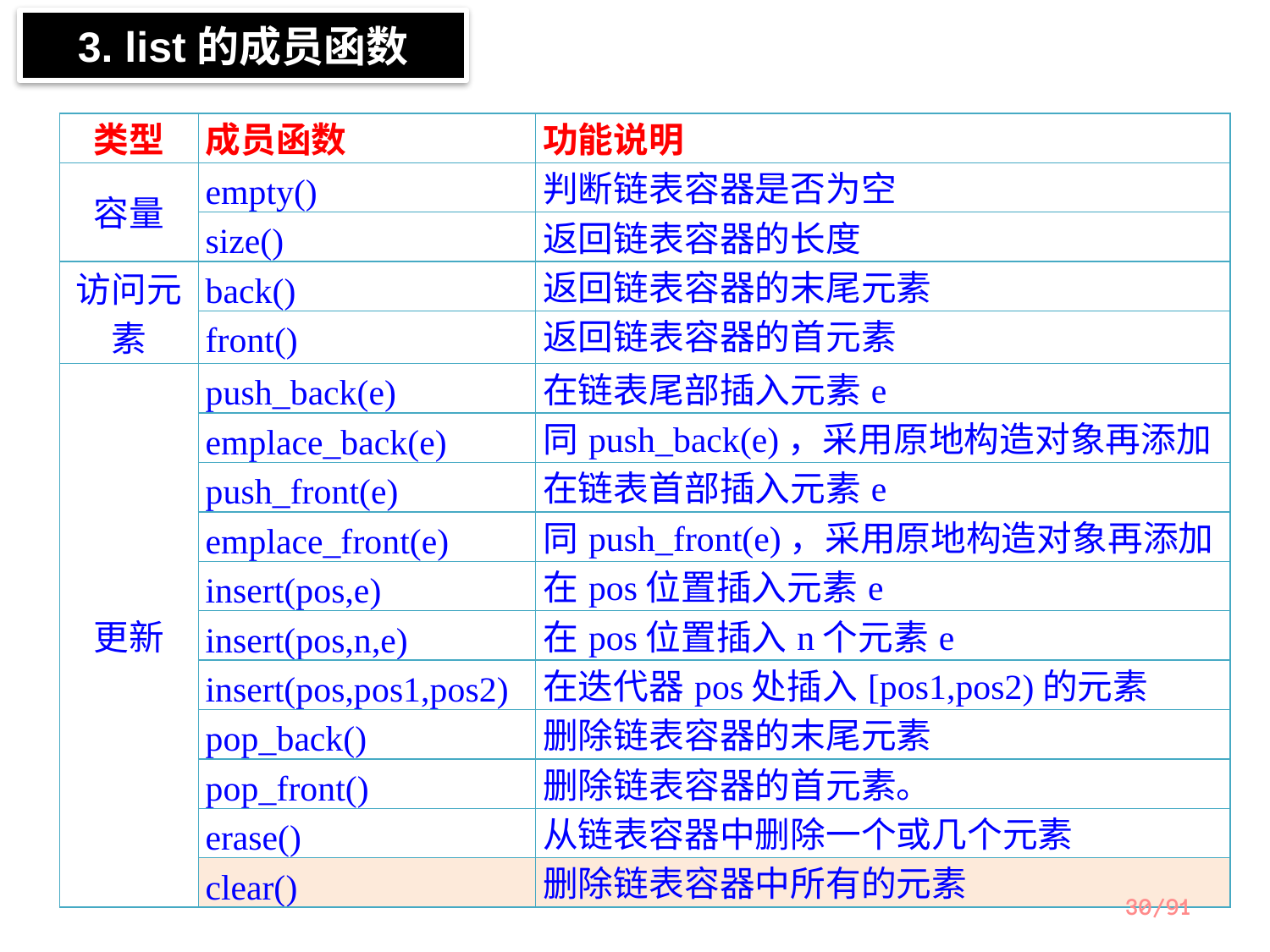

3. list的成员函数
| 类型 | 成员函数 | 功能说明 |
| --- | --- | --- |
| 容量 | empty() | 判断链表容器是否为空 |
|  | size() | 返回链表容器的长度 |
| 访问元素 | back() | 返回链表容器的末尾元素 |
|  | front() | 返回链表容器的首元素 |
| 更新 | push\_back(e) | 在链表尾部插入元素e |
|  | emplace\_back(e) | 同push\_back(e)，采用原地构造对象再添加 |
|  | push\_front(e) | 在链表首部插入元素e |
|  | emplace\_front(e) | 同push\_front(e)，采用原地构造对象再添加 |
|  | insert(pos,e) | 在pos位置插入元素e |
|  | insert(pos,n,e) | 在pos位置插入n个元素e |
|  | insert(pos,pos1,pos2) | 在迭代器pos处插入[pos1,pos2)的元素 |
|  | pop\_back() | 删除链表容器的末尾元素 |
|  | pop\_front() | 删除链表容器的首元素。 |
|  | erase() | 从链表容器中删除一个或几个元素 |
|  | clear() | 删除链表容器中所有的元素 |
30/91